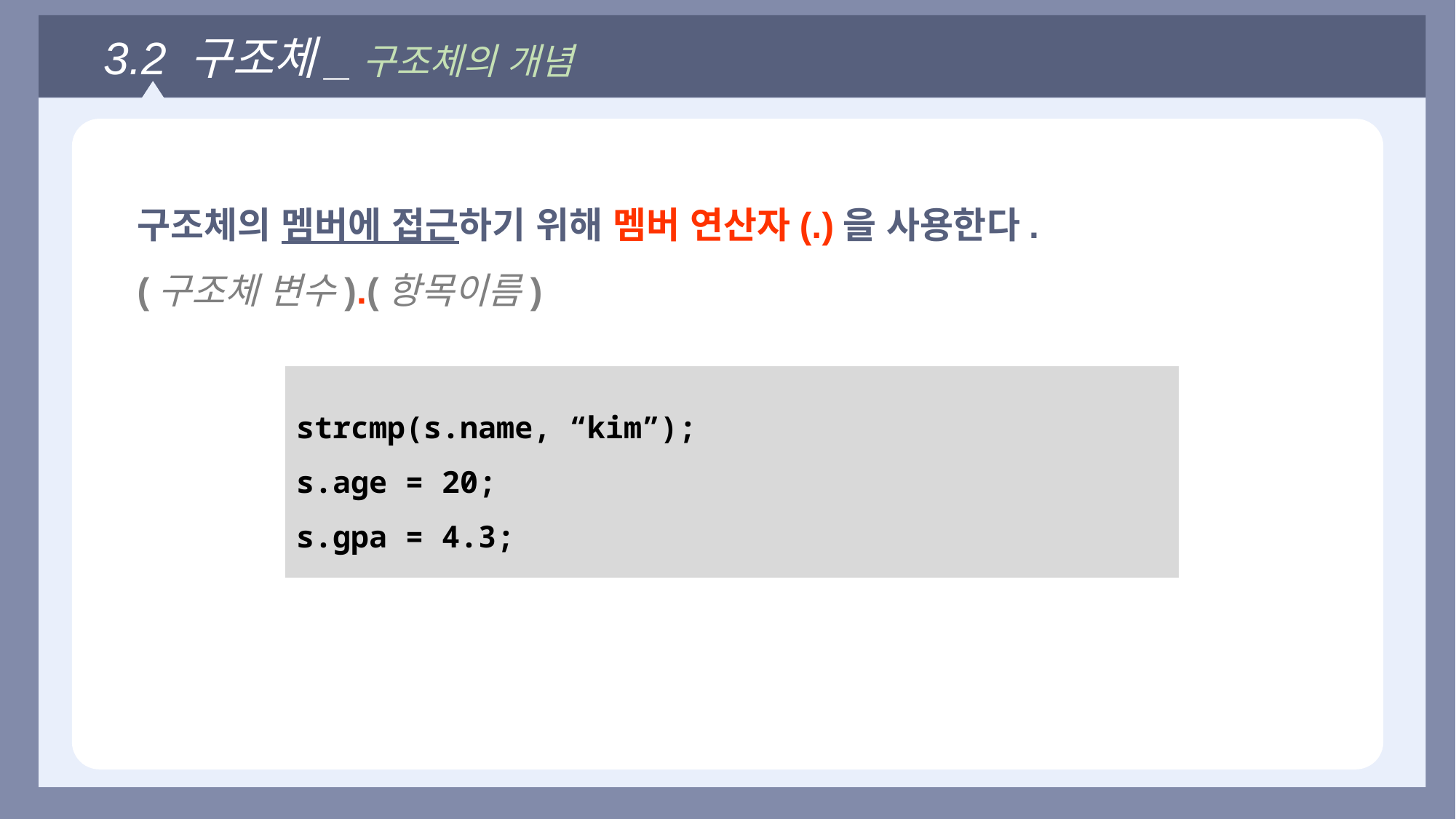

3.2 구조체_구조체의 개념

구조체의 멤버에 접근하기 위해 멤버 연산자(.)을 사용한다.
(구조체 변수).(항목이름)
strcmp(s.name, “kim”);
s.age = 20;
s.gpa = 4.3;